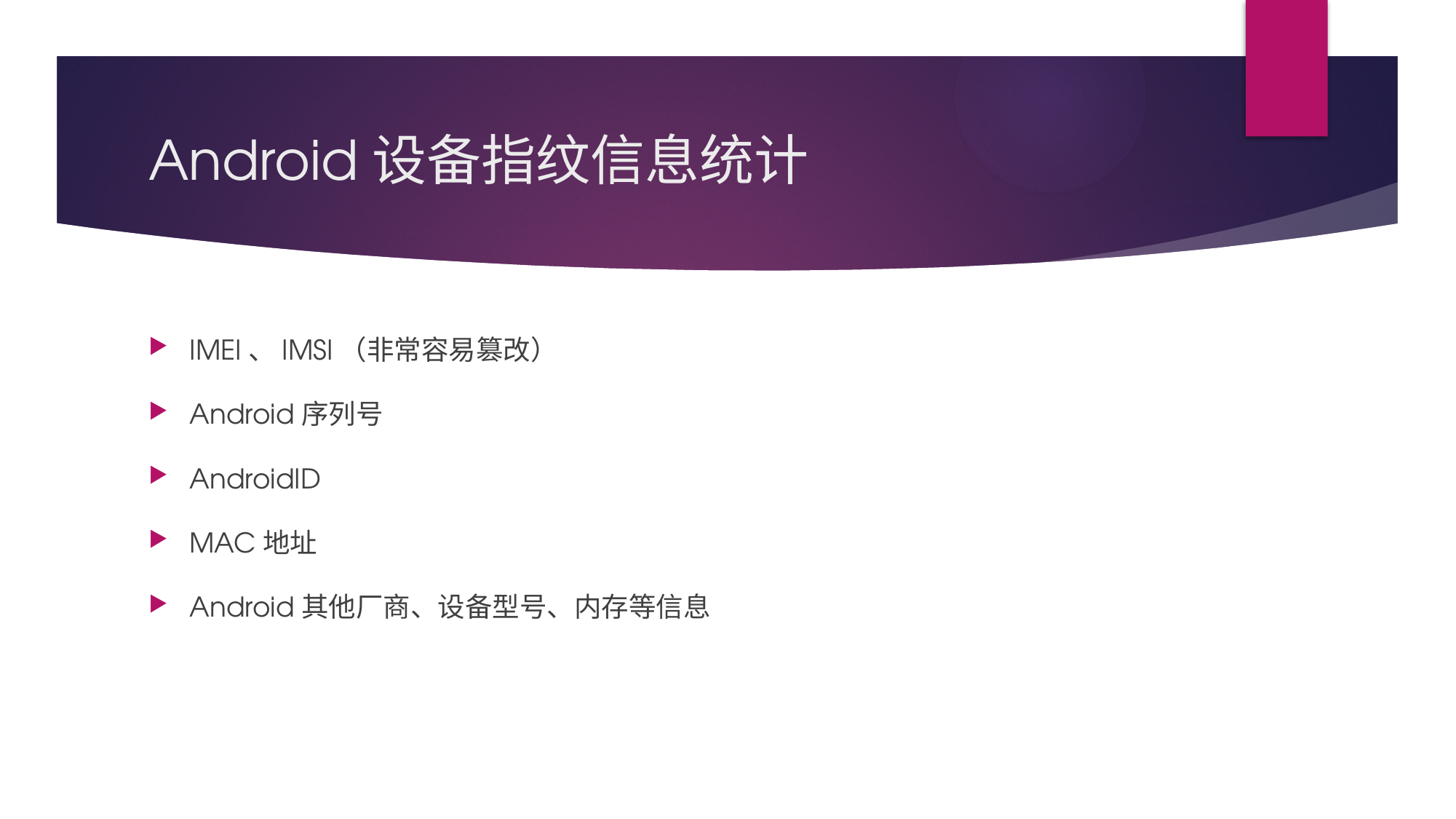

# Android设备指纹信息统计
IMEI、IMSI（非常容易篡改）
Android序列号
AndroidID
MAC地址
Android其他厂商、设备型号、内存等信息